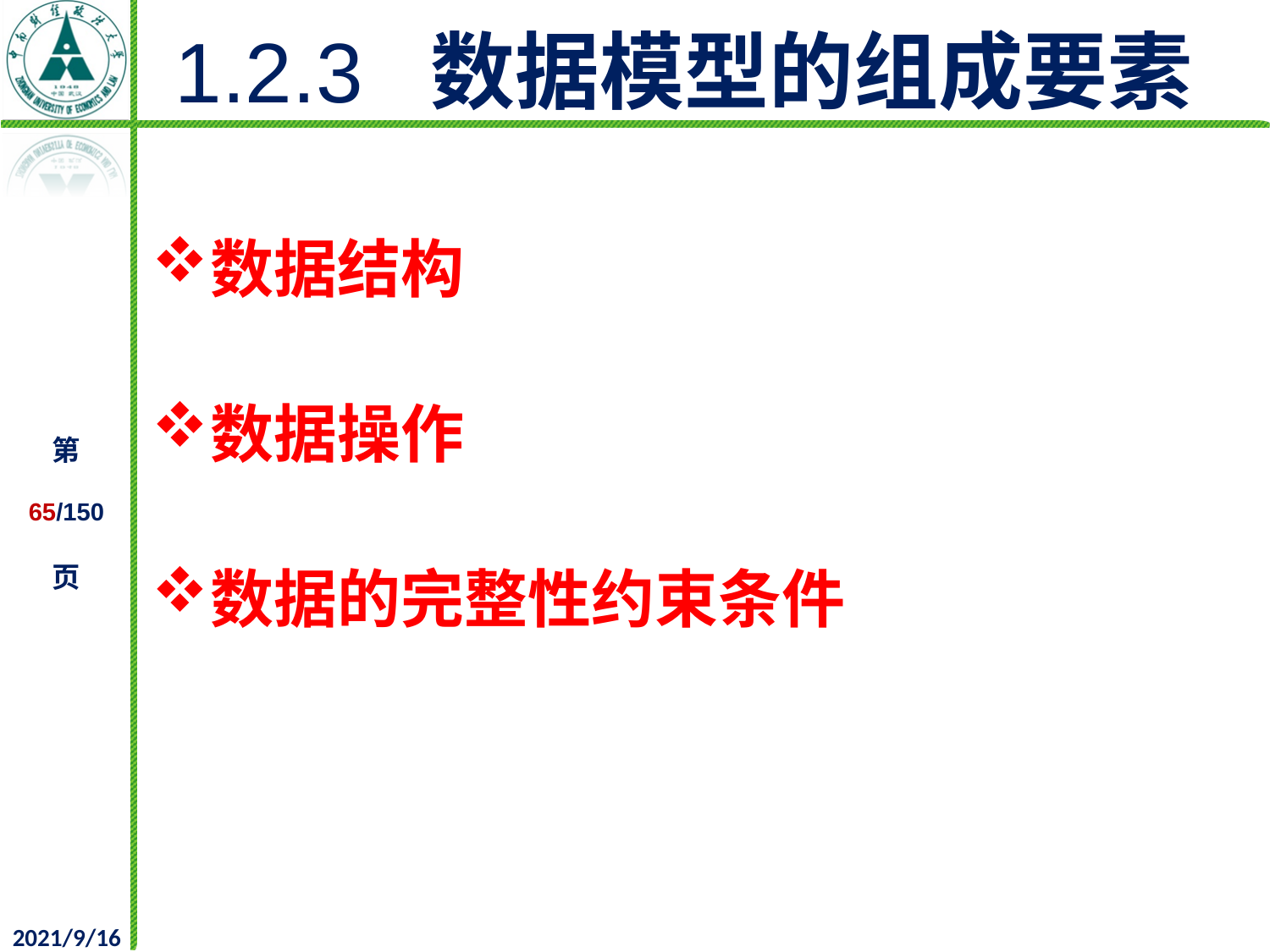

# 1.2.3  数据模型的组成要素
数据结构
数据操作
数据的完整性约束条件
2021/9/16